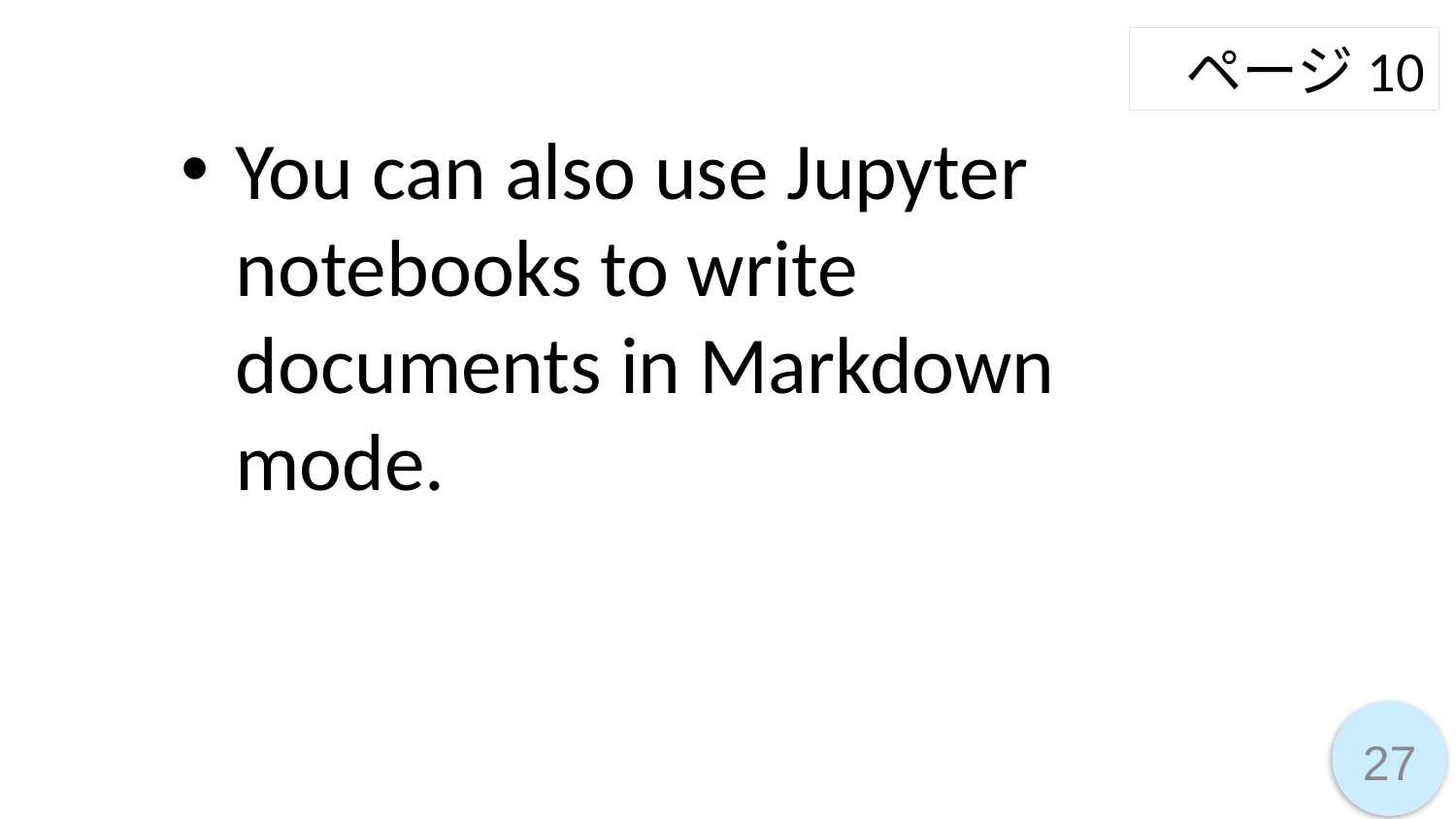

ページ10
You can also use Jupyter notebooks to write documents in Markdown mode.
27